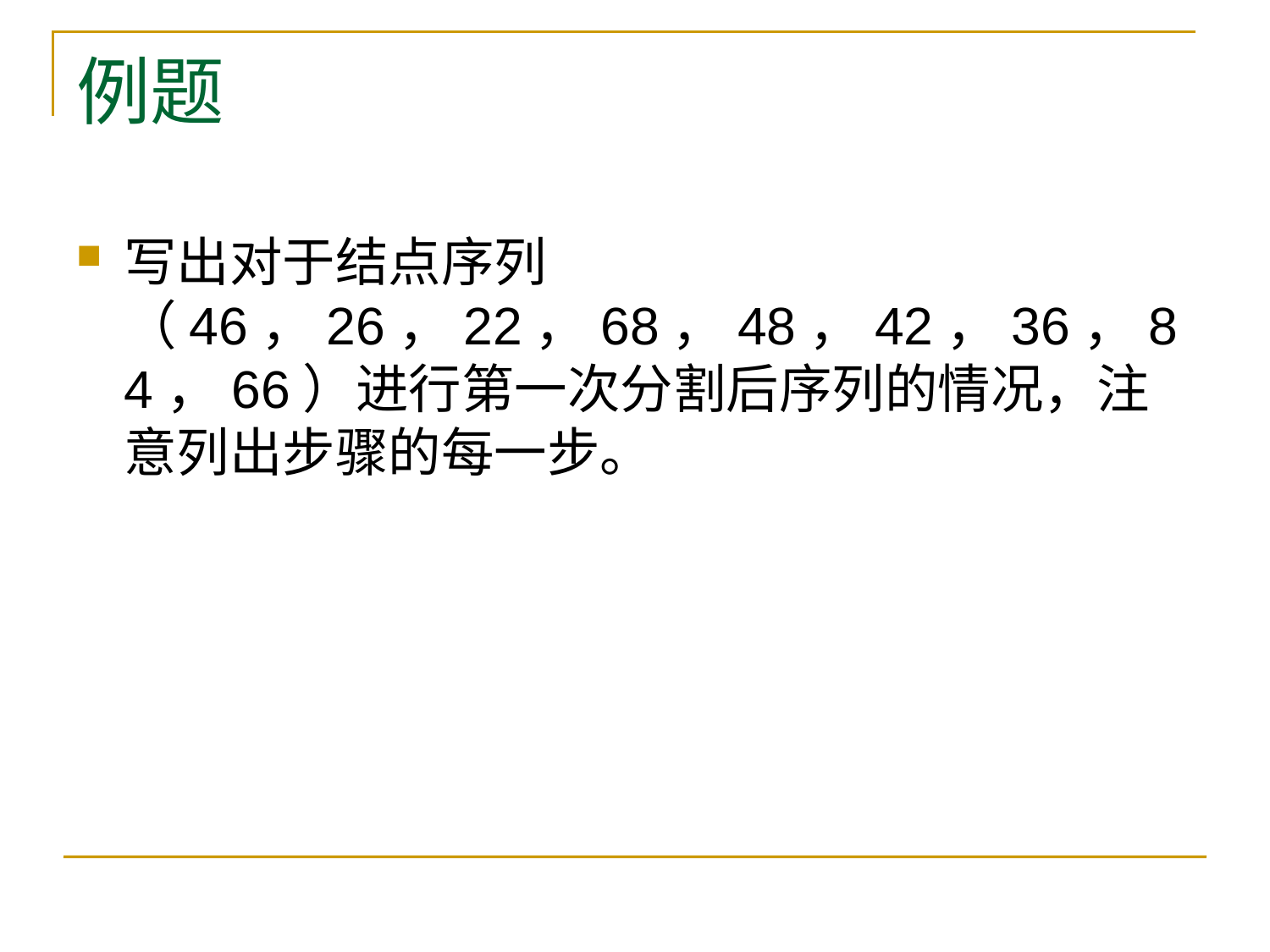

# 例题
写出对于结点序列（46，26，22，68，48，42，36，84，66）进行第一次分割后序列的情况，注意列出步骤的每一步。